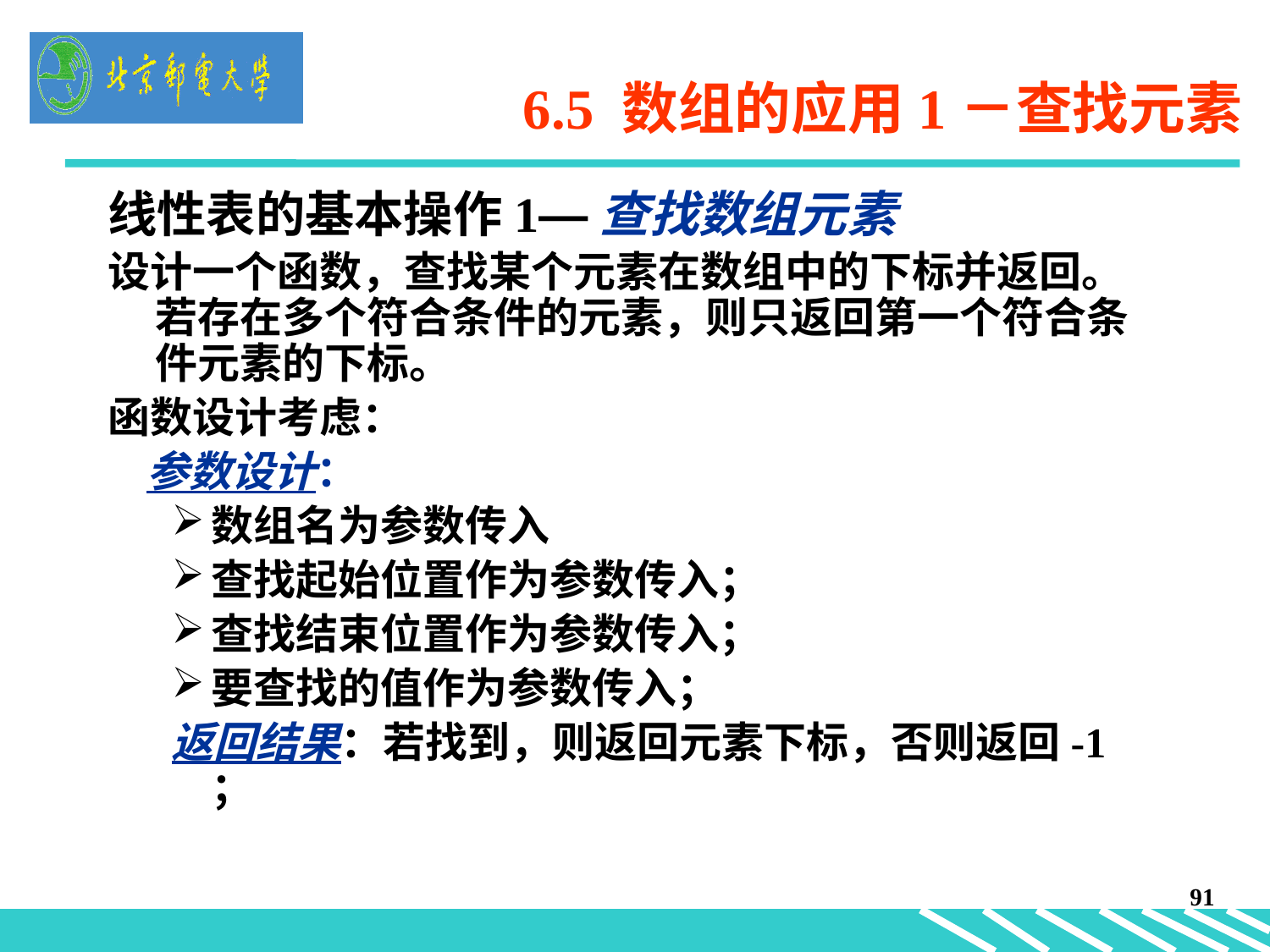

# 6.5 数组的应用1－查找元素
线性表的基本操作1—查找数组元素
设计一个函数，查找某个元素在数组中的下标并返回。若存在多个符合条件的元素，则只返回第一个符合条件元素的下标。
函数设计考虑：
   参数设计：
数组名为参数传入
查找起始位置作为参数传入；
查找结束位置作为参数传入；
要查找的值作为参数传入；
返回结果：若找到，则返回元素下标，否则返回-1 ；
91